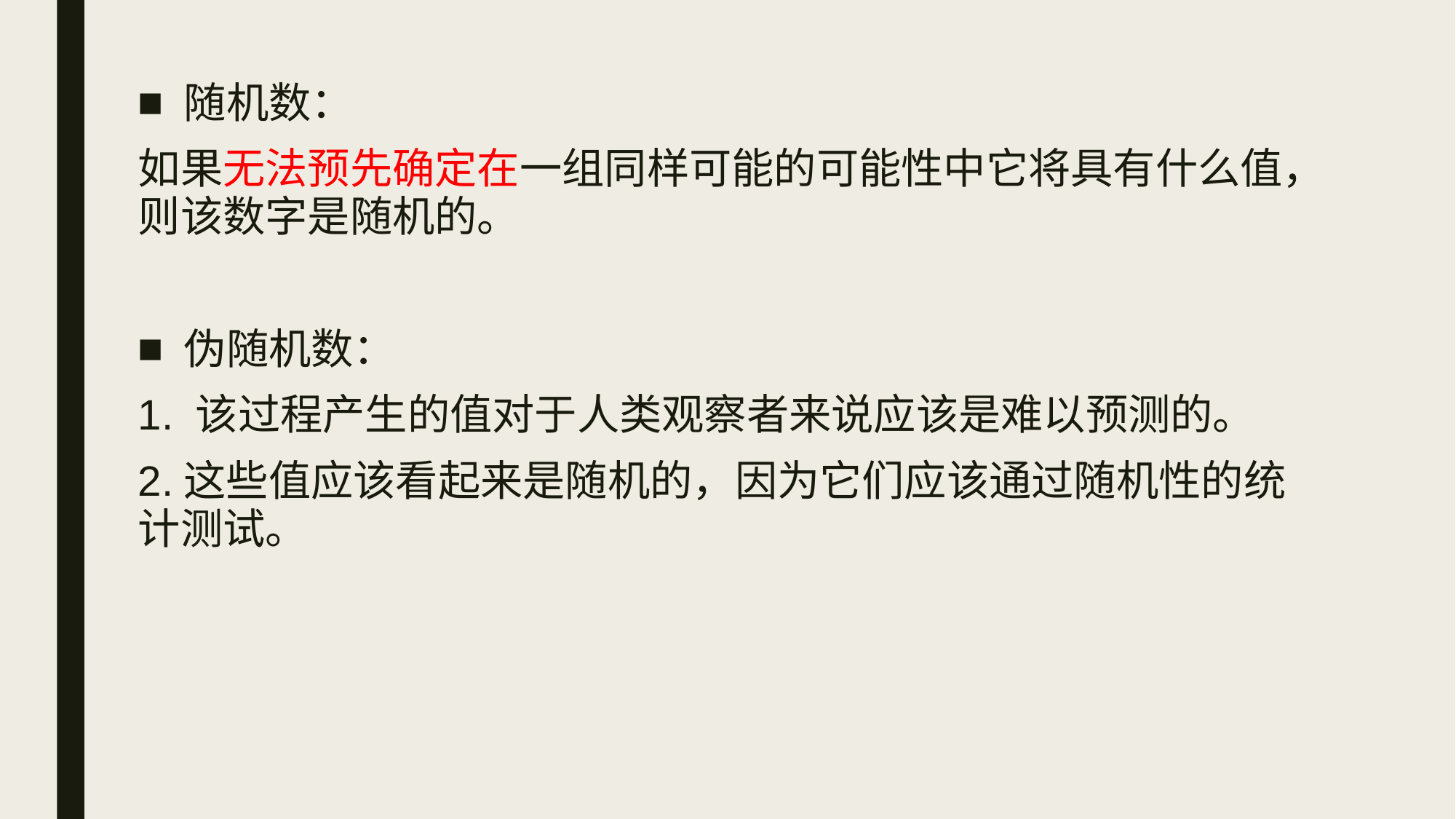

随机数：
如果无法预先确定在一组同样可能的可能性中它将具有什么值，则该数字是随机的。

伪随机数：
1. 该过程产生的值对于人类观察者来说应该是难以预测的。
2.这些值应该看起来是随机的，因为它们应该通过随机性的统计测试。